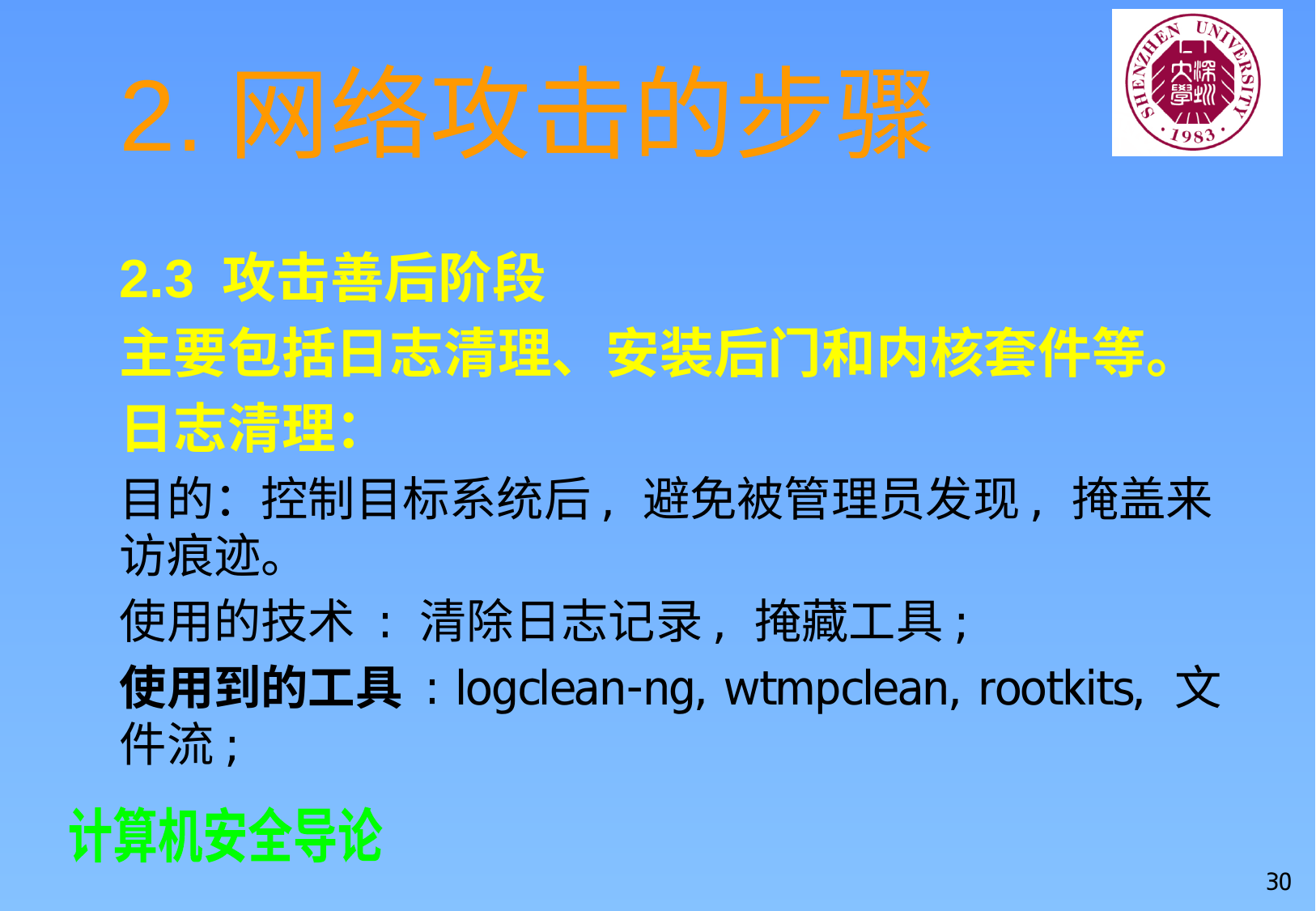

# 2.网络攻击的步骤
2.3 攻击善后阶段
主要包括日志清理、安装后门和内核套件等。
日志清理：
目的：控制目标系统后, 避免被管理员发现, 掩盖来访痕迹。
使用的技术 : 清除日志记录, 掩藏工具;
使用到的工具 : logclean-ng, wtmpclean, rootkits, 文件流;

30